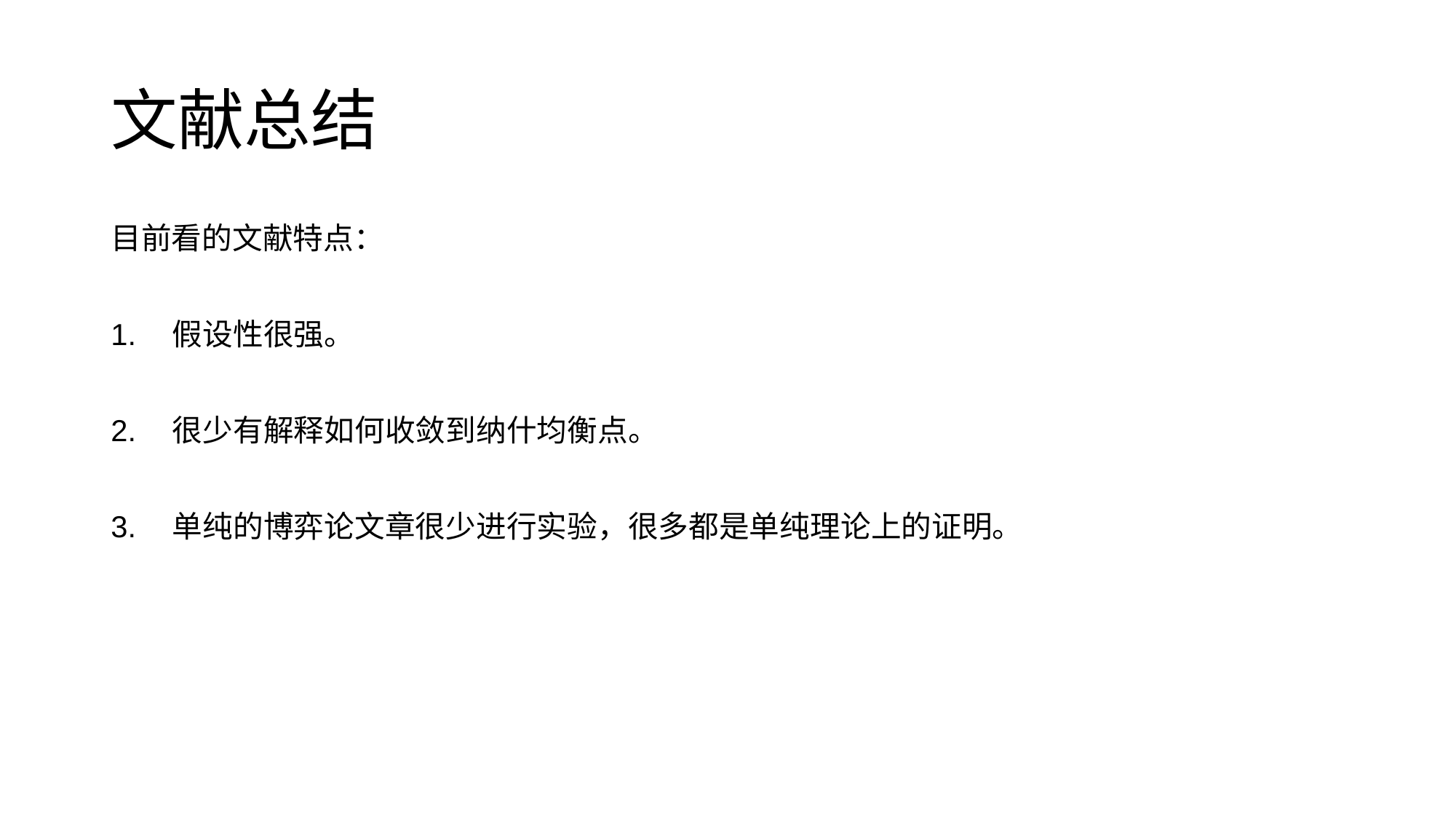

# 文献总结
目前看的文献特点：

假设性很强。

很少有解释如何收敛到纳什均衡点。

单纯的博弈论文章很少进行实验，很多都是单纯理论上的证明。